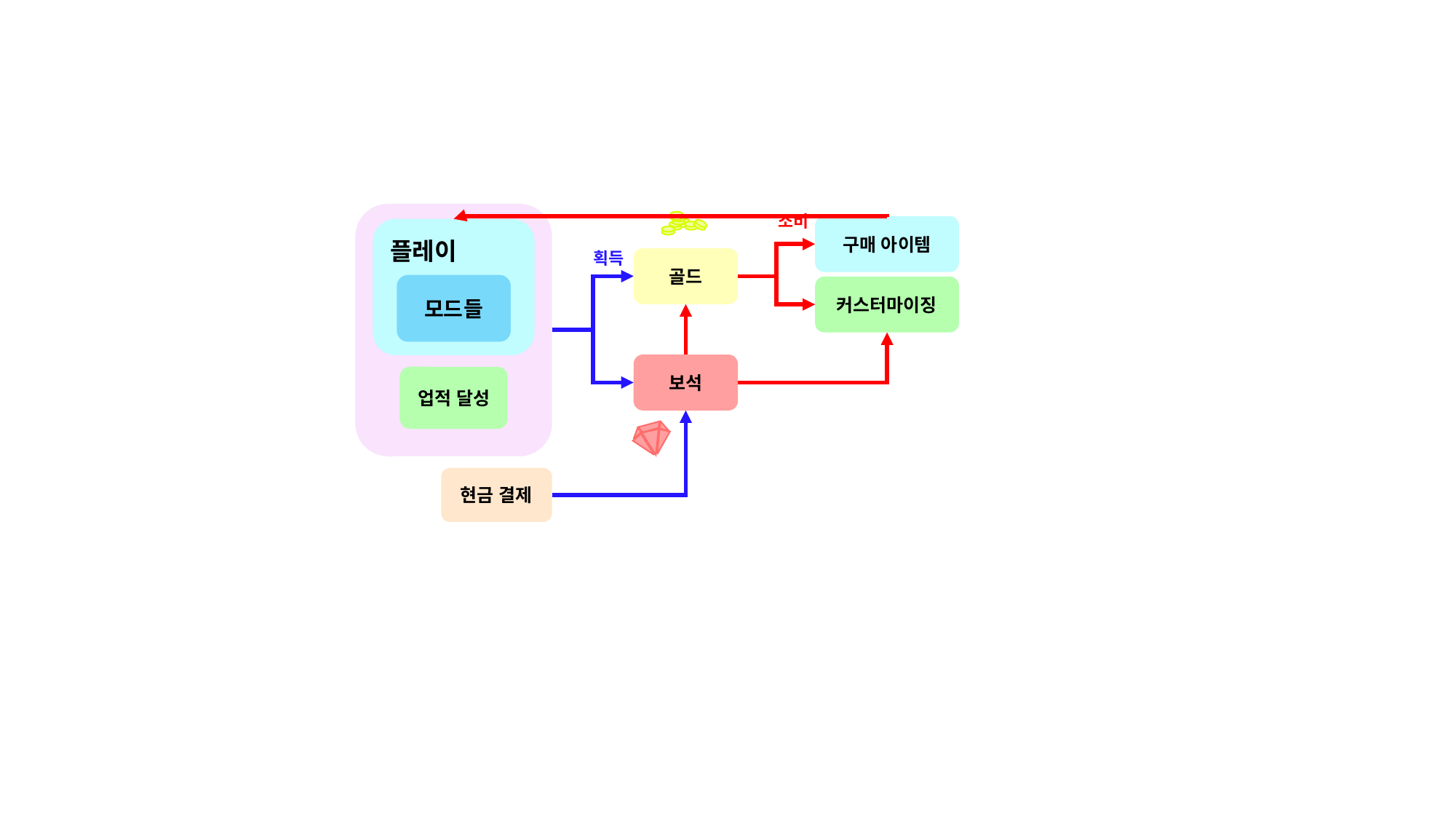

소비

구매 아이템

플레이

획득
골드
모드들
커스터마이징
보석
업적 달성

현금 결제